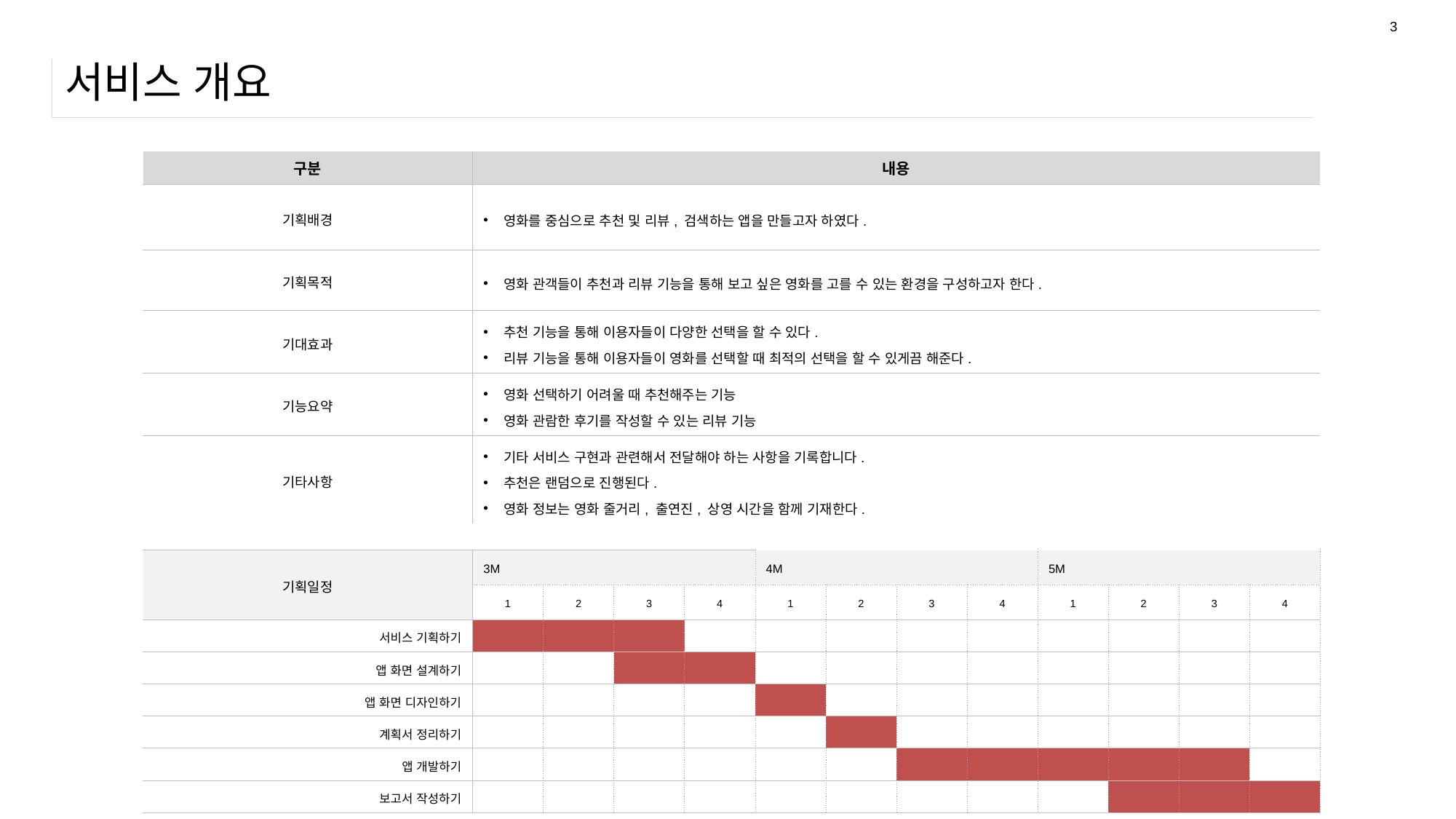

3
# 서비스 개요
| 구분 | 내용 |  |  |  |  |  |  |  |  |  |  |  |
| --- | --- | --- | --- | --- | --- | --- | --- | --- | --- | --- | --- | --- |
| 기획배경 | 영화를 중심으로 추천 및 리뷰, 검색하는 앱을 만들고자 하였다. |  |  |  |  |  |  |  |  |  |  |  |
| 기획목적 | 영화 관객들이 추천과 리뷰 기능을 통해 보고 싶은 영화를 고를 수 있는 환경을 구성하고자 한다. |  |  |  |  |  |  |  |  |  |  |  |
| 기대효과 | 추천 기능을 통해 이용자들이 다양한 선택을 할 수 있다. 리뷰 기능을 통해 이용자들이 영화를 선택할 때 최적의 선택을 할 수 있게끔 해준다. |  |  |  |  |  |  |  |  |  |  |  |
| 기능요약 | 영화 선택하기 어려울 때 추천해주는 기능 영화 관람한 후기를 작성할 수 있는 리뷰 기능 |  |  |  |  |  |  |  |  |  |  |  |
| 기타사항 | 기타 서비스 구현과 관련해서 전달해야 하는 사항을 기록합니다. 추천은 랜덤으로 진행된다. 영화 정보는 영화 줄거리, 출연진, 상영 시간을 함께 기재한다. |  |  |  |  |  |  |  |  |  |  |  |
|  |  |  |  |  |  |  |  |  |  |  |  |  |
| 기획일정 | 3M |  |  |  | 4M |  |  |  | 5M |  |  |  |
|  | 1 | 2 | 3 | 4 | 1 | 2 | 3 | 4 | 1 | 2 | 3 | 4 |
| 서비스 기획하기 |  |  |  |  |  |  |  |  |  |  |  |  |
| 앱 화면 설계하기 |  |  |  |  |  |  |  |  |  |  |  |  |
| 앱 화면 디자인하기 |  |  |  |  |  |  |  |  |  |  |  |  |
| 계획서 정리하기 |  |  |  |  |  |  |  |  |  |  |  |  |
| 앱 개발하기 |  |  |  |  |  |  |  |  |  |  |  |  |
| 보고서 작성하기 |  |  |  |  |  |  |  |  |  |  |  |  |